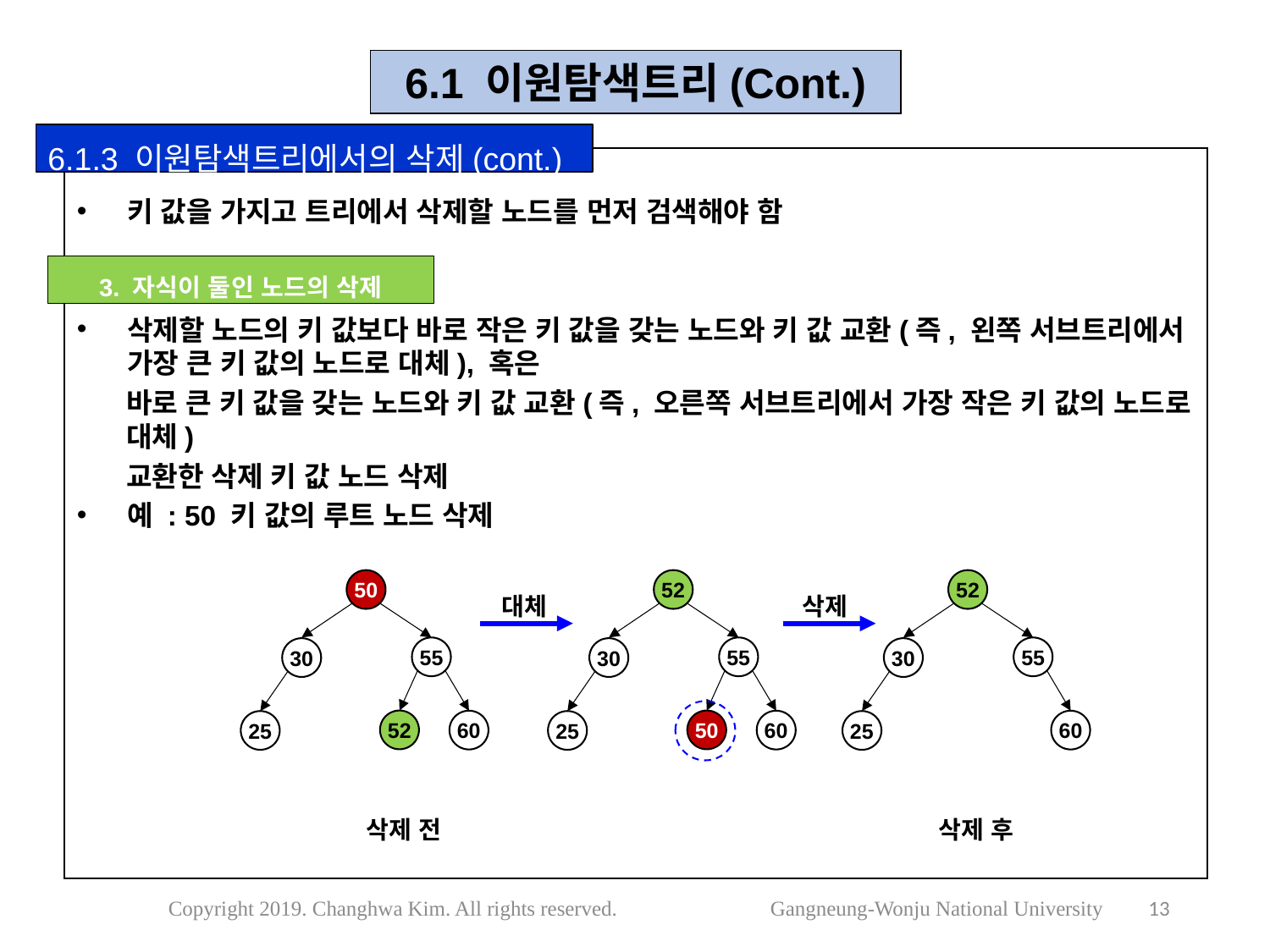

6.1 이원탐색트리(Cont.)
6.1.3 이원탐색트리에서의 삭제(cont.)

키 값을 가지고 트리에서 삭제할 노드를 먼저 검색해야 함

삭제할 노드의 키 값보다 바로 작은 키 값을 갖는 노드와 키 값 교환(즉, 왼쪽 서브트리에서 가장 큰 키 값의 노드로 대체), 혹은
바로 큰 키 값을 갖는 노드와 키 값 교환(즉, 오른쪽 서브트리에서 가장 작은 키 값의 노드로 대체)
교환한 삭제 키 값 노드 삭제
예 : 50 키 값의 루트 노드 삭제

3. 자식이 둘인 노드의 삭제
50
55
30
52
60
25
52
55
30
50
60
25
52
55
30
60
25
대체
삭제

삭제 전
삭제 후
Copyright 2019. Changhwa Kim. All rights reserved.                             Gangneung-Wonju National University
13